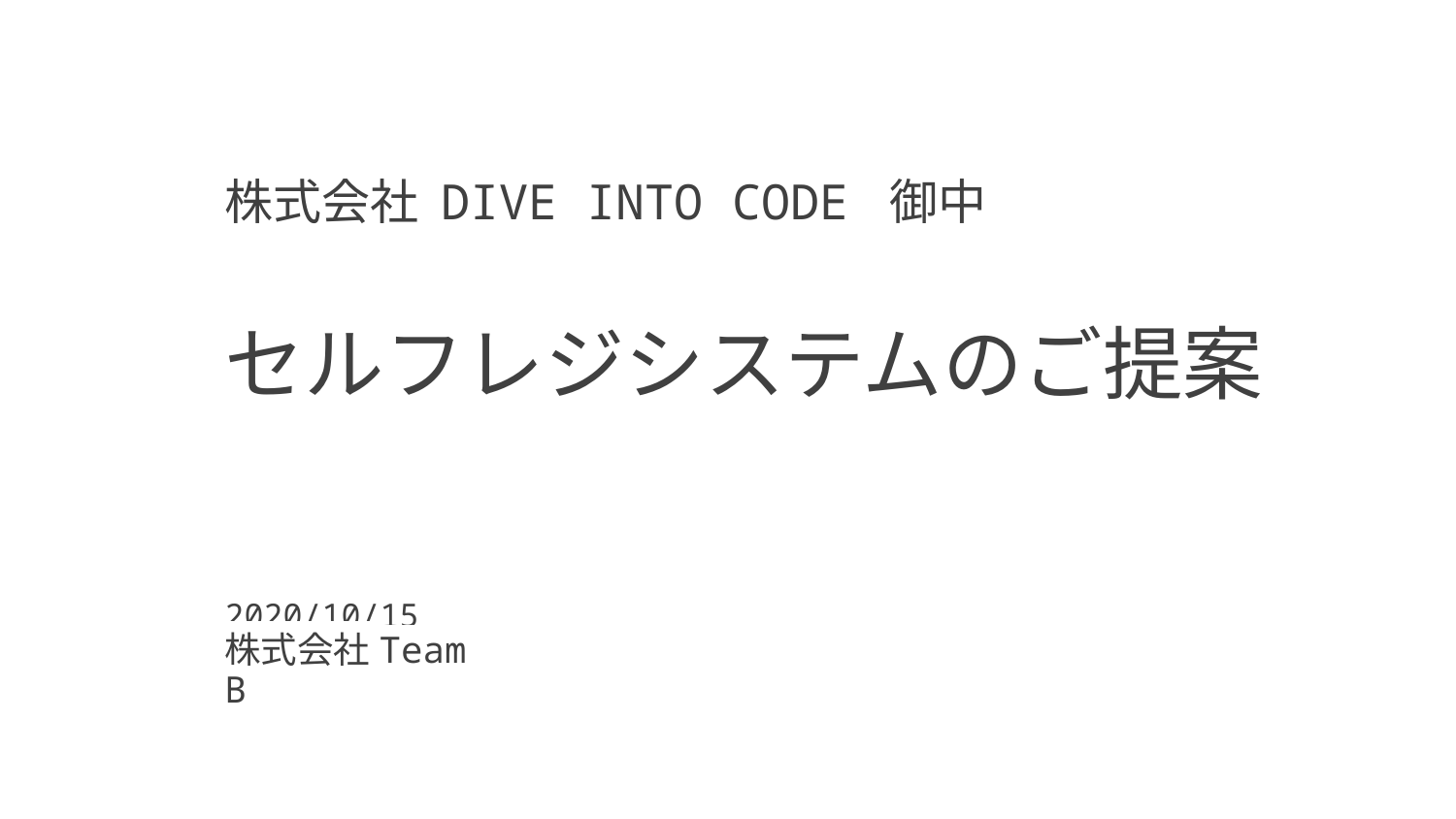

株式会社 DIVE INTO CODE 御中
# セルフレジシステムのご提案
2020/10/15
株式会社Team B